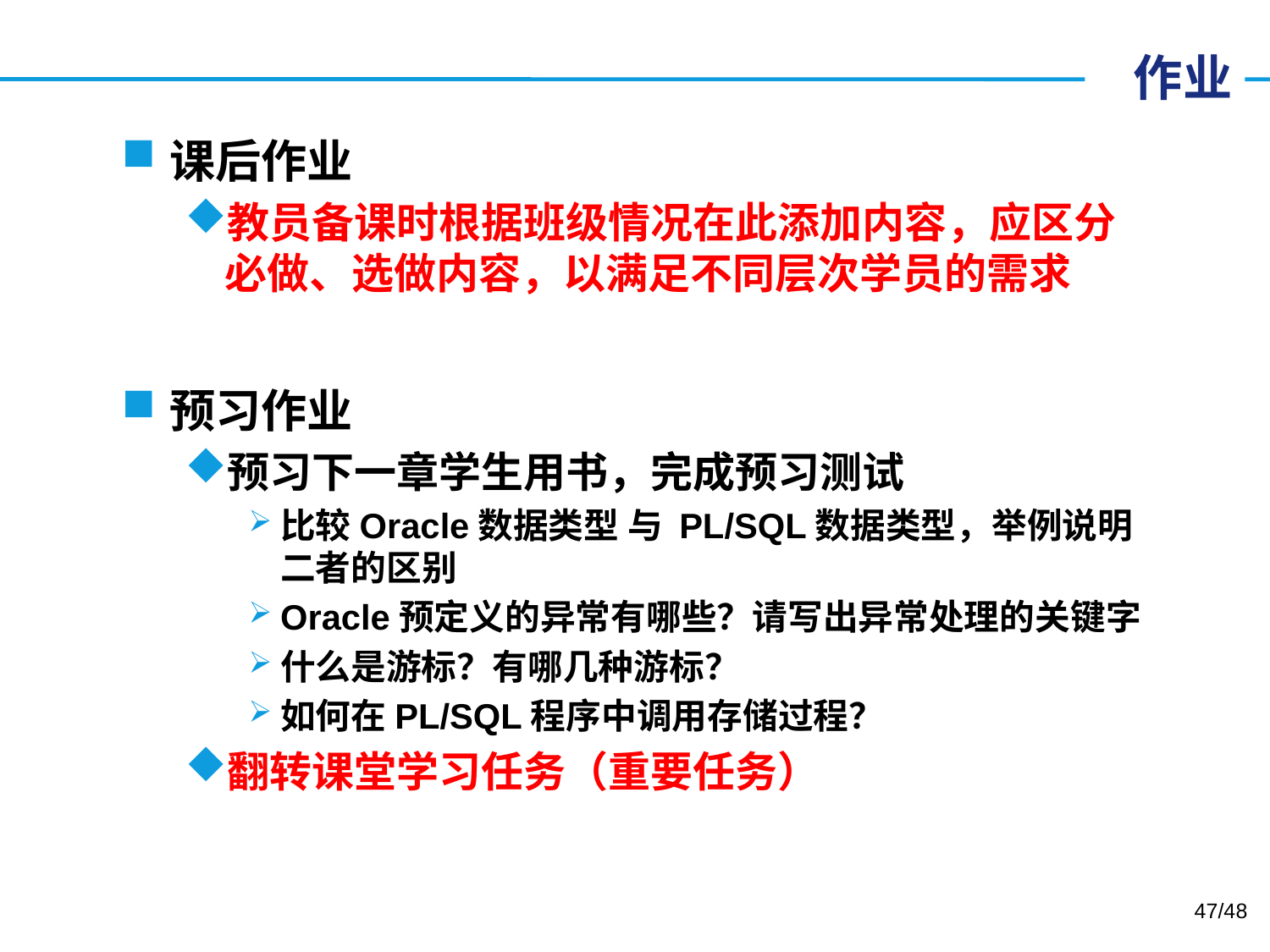

# 作业
课后作业
教员备课时根据班级情况在此添加内容，应区分必做、选做内容，以满足不同层次学员的需求

预习作业
预习下一章学生用书，完成预习测试
比较Oracle数据类型 与 PL/SQL数据类型，举例说明二者的区别
Oracle预定义的异常有哪些？请写出异常处理的关键字
什么是游标？有哪几种游标？
如何在PL/SQL程序中调用存储过程？
翻转课堂学习任务（重要任务）

47/48